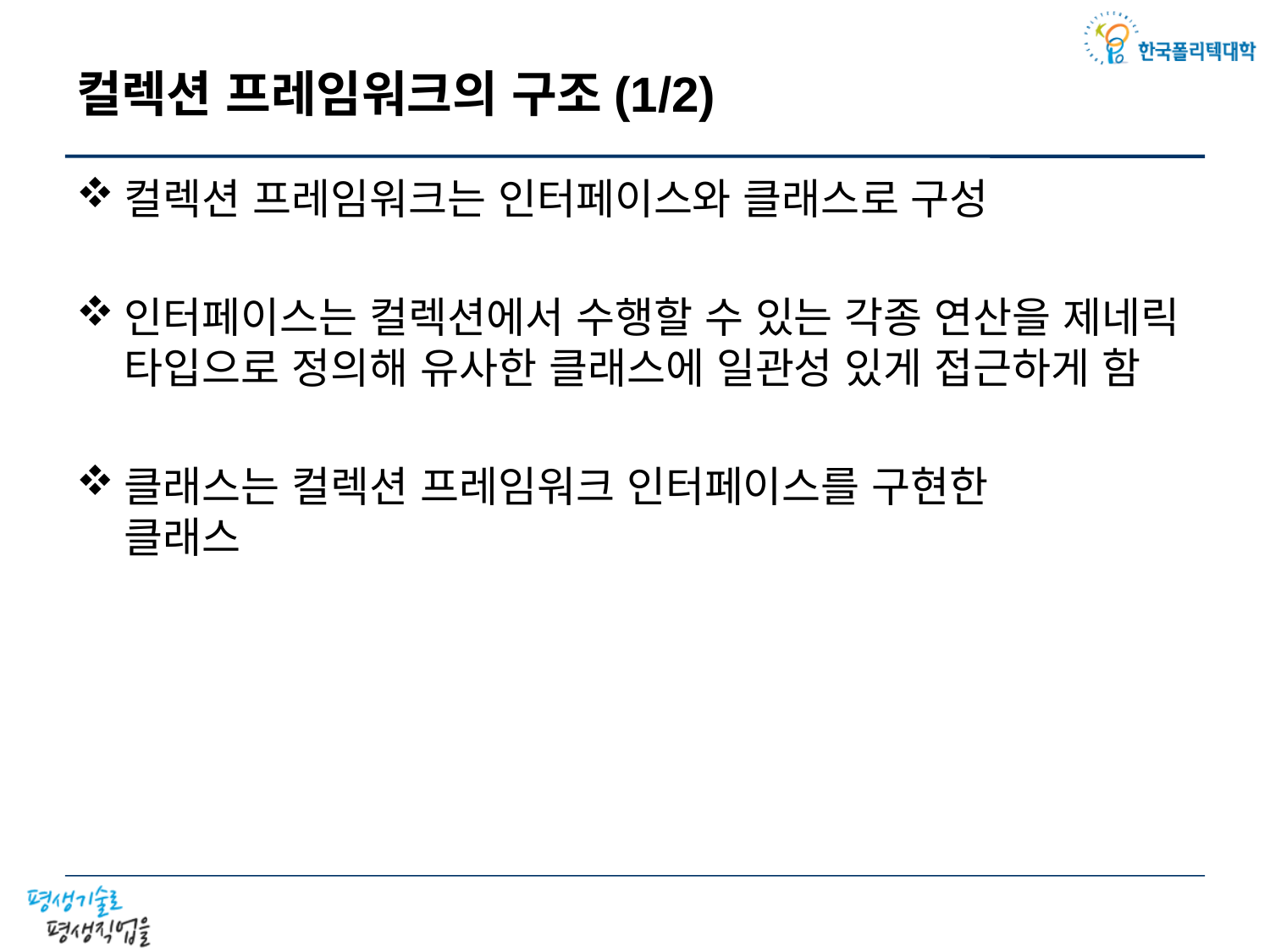

# 컬렉션 프레임워크의 구조(1/2)
컬렉션 프레임워크는 인터페이스와 클래스로 구성

인터페이스는 컬렉션에서 수행할 수 있는 각종 연산을 제네릭 타입으로 정의해 유사한 클래스에 일관성 있게 접근하게 함

클래스는 컬렉션 프레임워크 인터페이스를 구현한
클래스